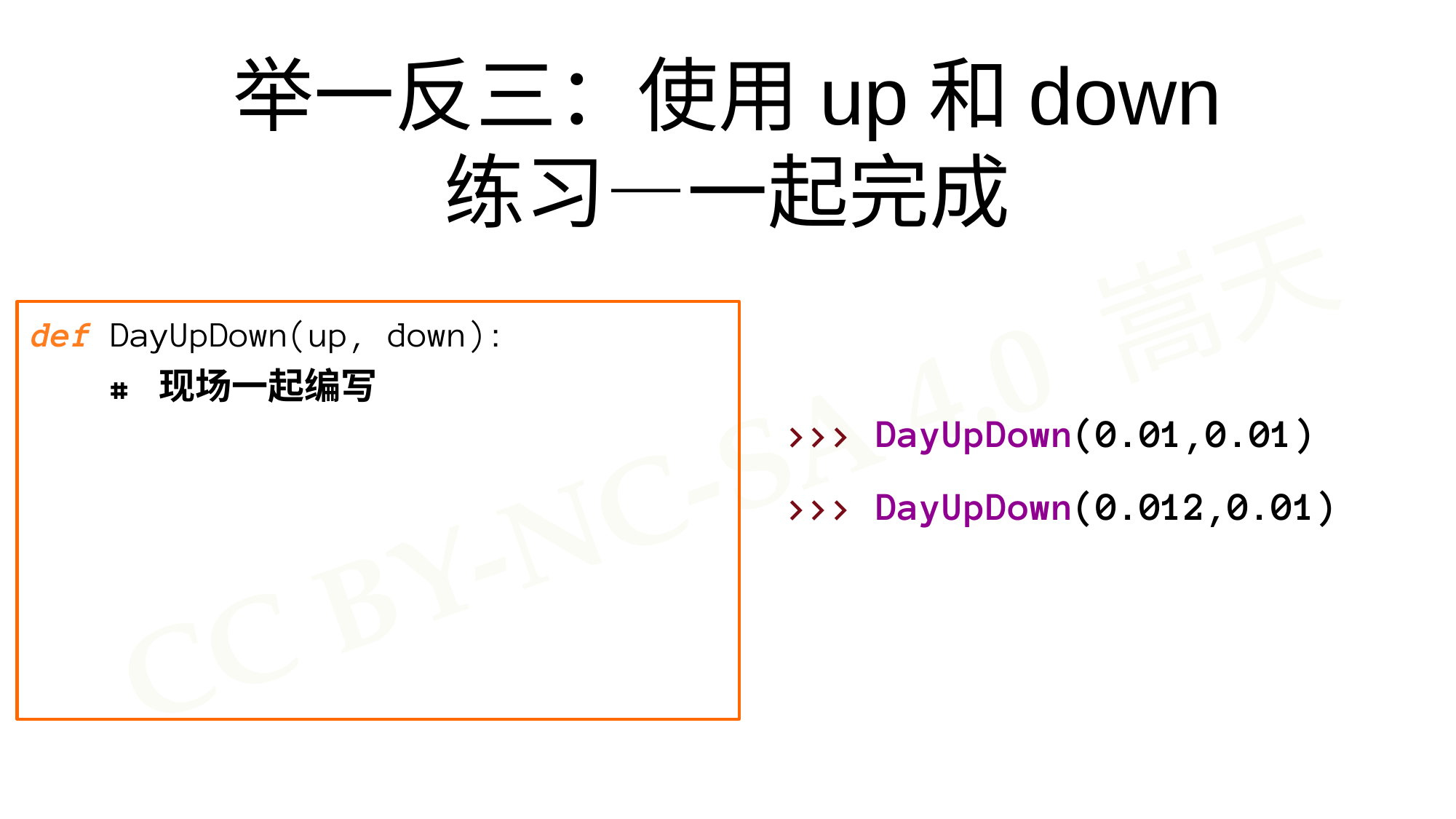

举一反三：使用up和down
练习—一起完成
def DayUpDown(up, down):
    # 现场一起编写

>>> DayUpDown(0.01,0.01)
>>> DayUpDown(0.012,0.01)